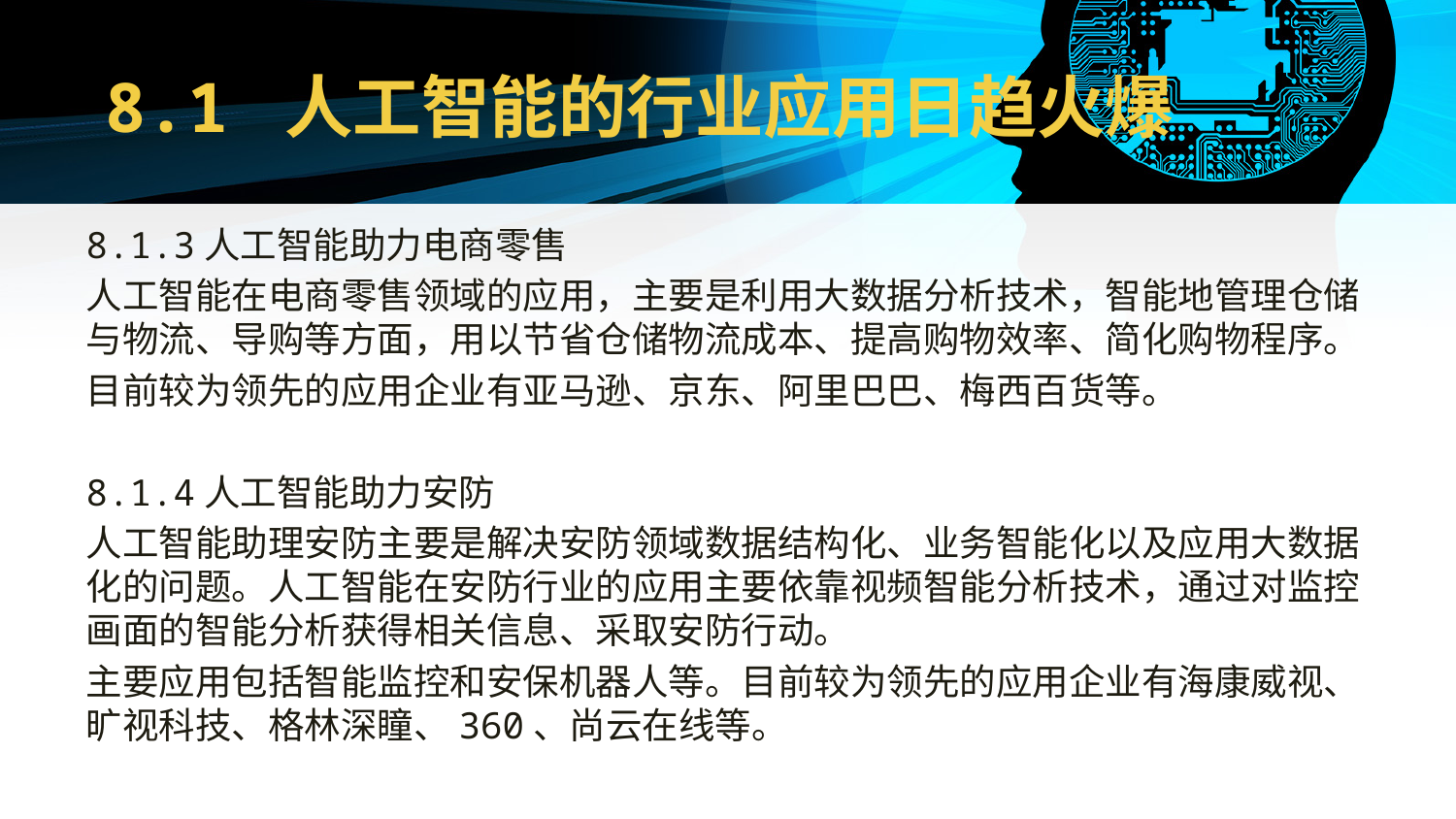

# 8.1 人工智能的行业应用日趋火爆
8.1.3人工智能助力电商零售
人工智能在电商零售领域的应用，主要是利用大数据分析技术，智能地管理仓储与物流、导购等方面，用以节省仓储物流成本、提高购物效率、简化购物程序。
目前较为领先的应用企业有亚马逊、京东、阿里巴巴、梅西百货等。

8.1.4人工智能助力安防
人工智能助理安防主要是解决安防领域数据结构化、业务智能化以及应用大数据化的问题。人工智能在安防行业的应用主要依靠视频智能分析技术，通过对监控画面的智能分析获得相关信息、采取安防行动。
主要应用包括智能监控和安保机器人等。目前较为领先的应用企业有海康威视、旷视科技、格林深瞳、360、尚云在线等。